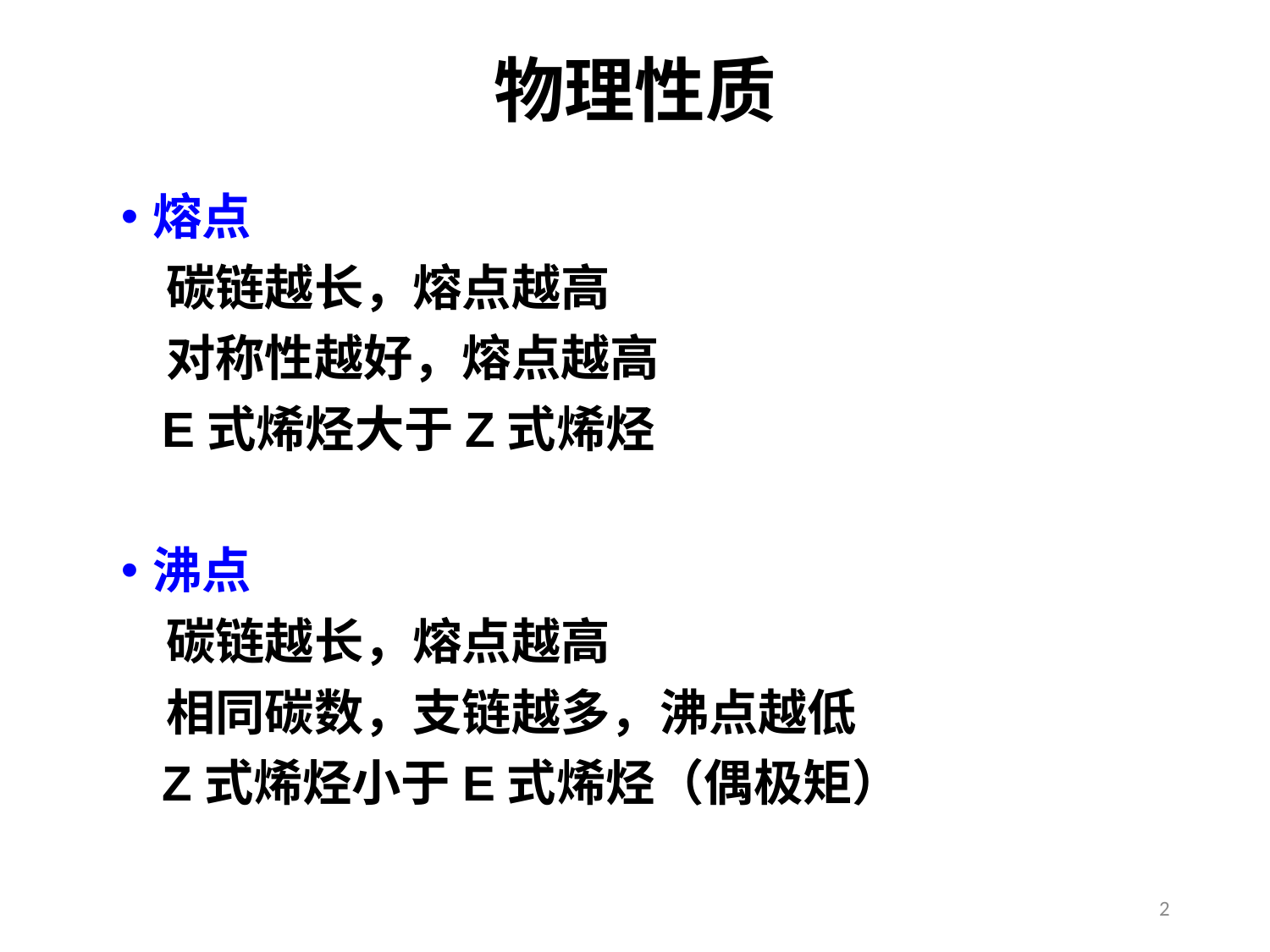

# 物理性质
熔点
   碳链越长，熔点越高
   对称性越好，熔点越高
   E式烯烃大于Z式烯烃

沸点
   碳链越长，熔点越高
   相同碳数，支链越多，沸点越低
   Z式烯烃小于E式烯烃（偶极矩）
2